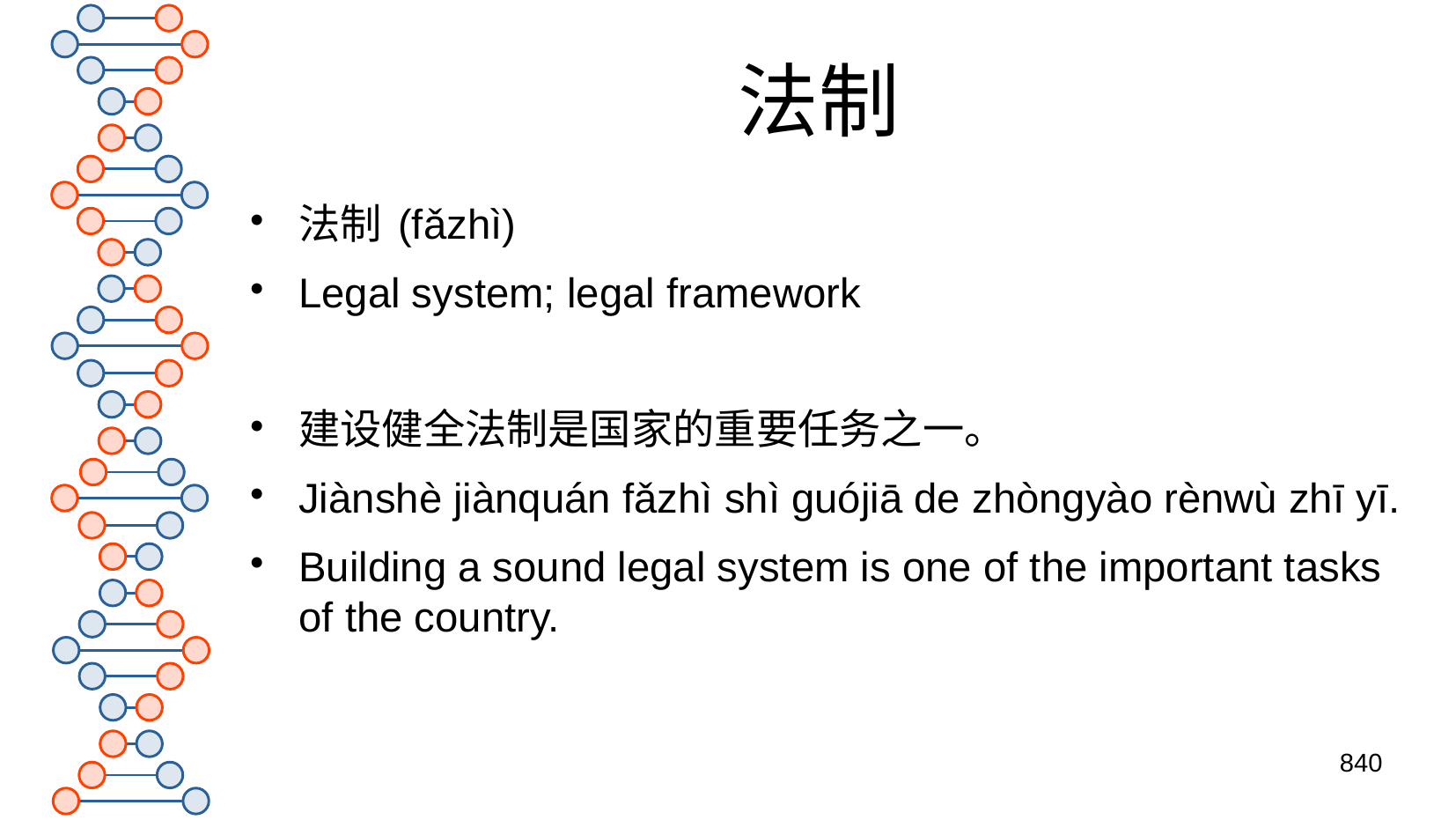

# 法制
法制 (fǎzhì)
Legal system; legal framework

建设健全法制是国家的重要任务之一。
Jiànshè jiànquán fǎzhì shì guójiā de zhòngyào rènwù zhī yī.
Building a sound legal system is one of the important tasks of the country.

840